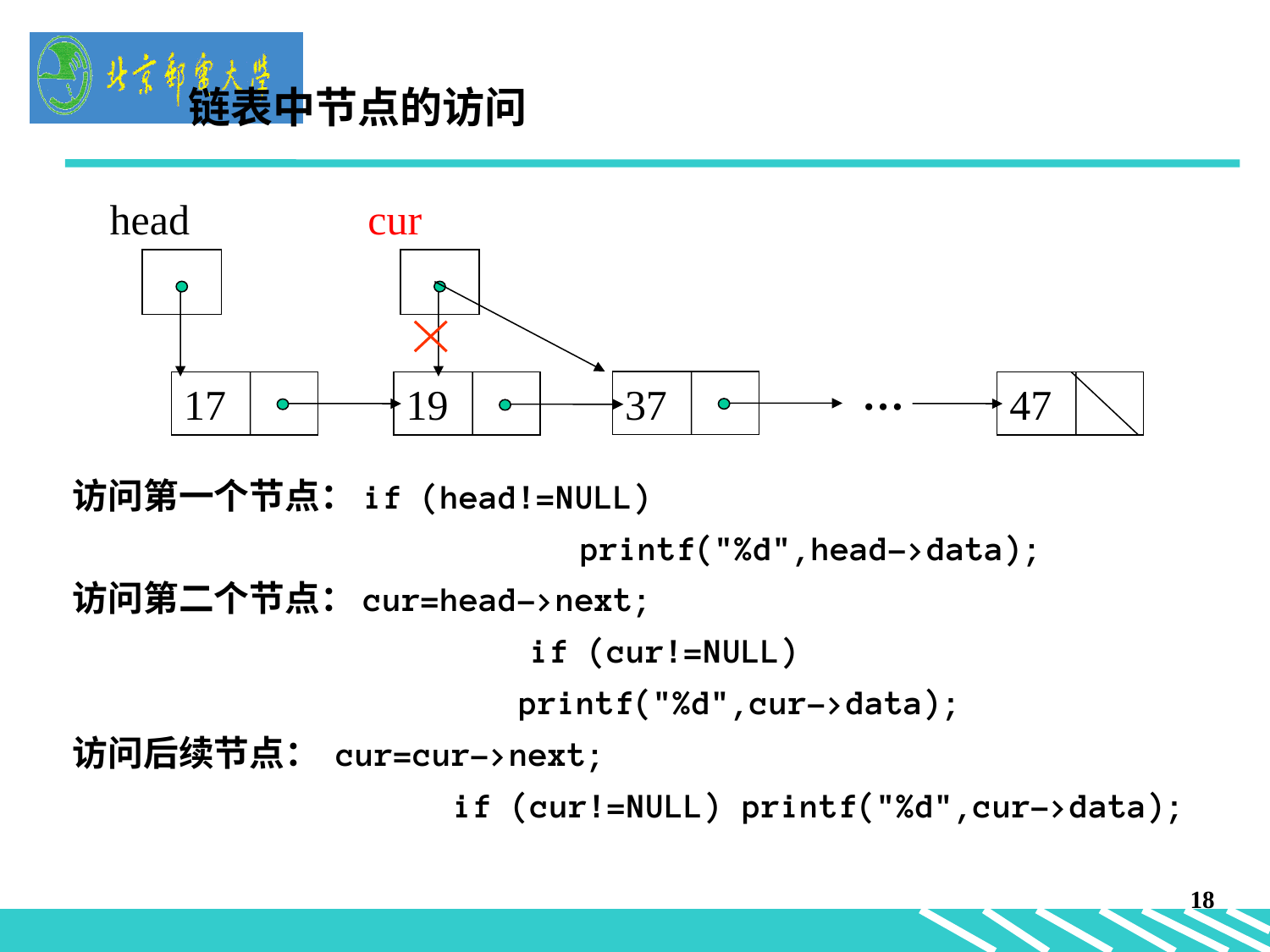

链表中节点的访问
head

cur

…
37

17

19

47

访问第一个节点：if (head!=NULL)
				printf("%d",head->data);
访问第二个节点：cur=head->next;
			    if (cur!=NULL)
		          printf("%d",cur->data);
访问后续节点： cur=cur->next;
			if (cur!=NULL) printf("%d",cur->data);
18